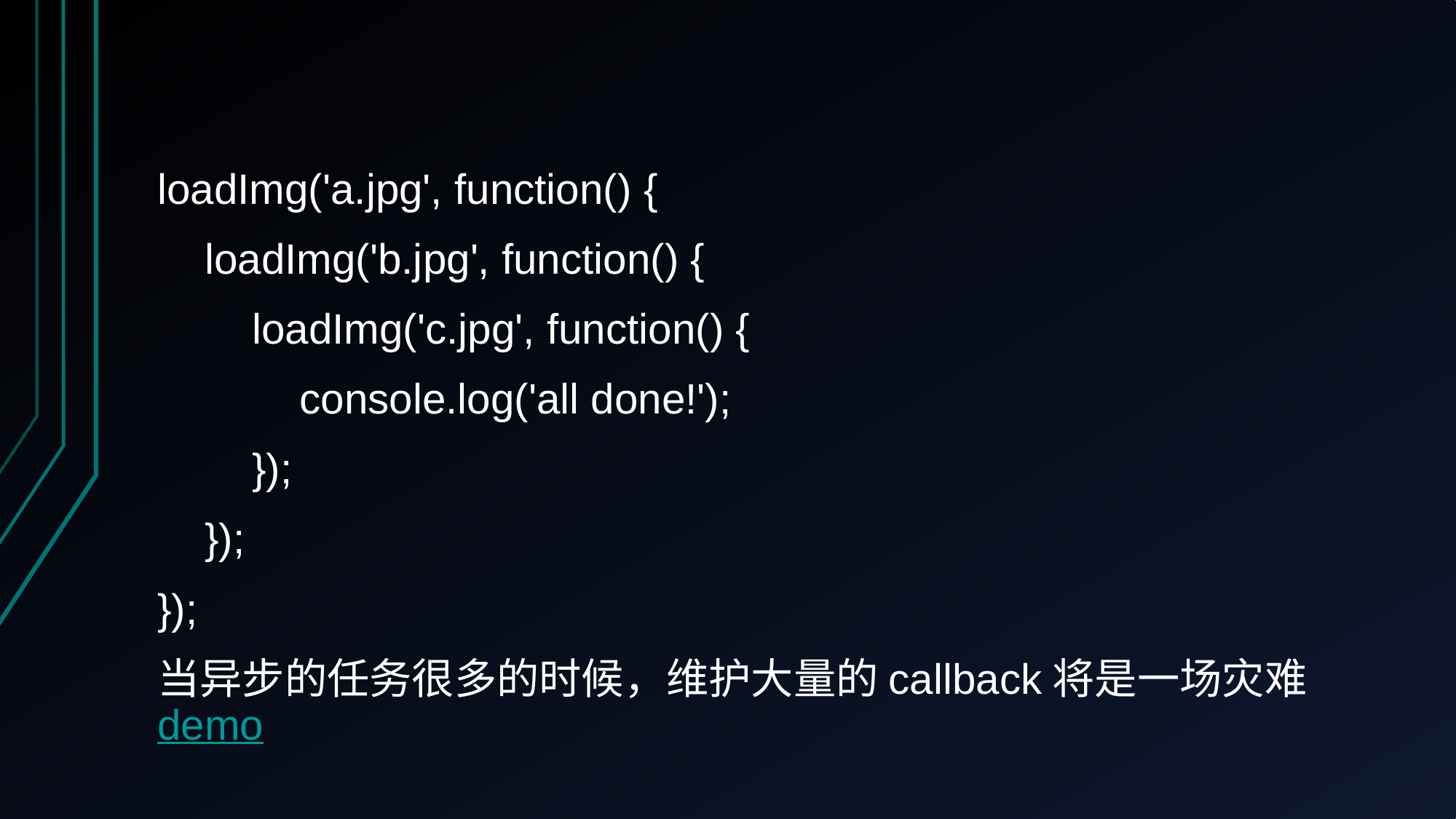

loadImg('a.jpg', function() {
    loadImg('b.jpg', function() {
        loadImg('c.jpg', function() {
            console.log('all done!');
        });
    });
});
当异步的任务很多的时候，维护大量的callback将是一场灾难
demo